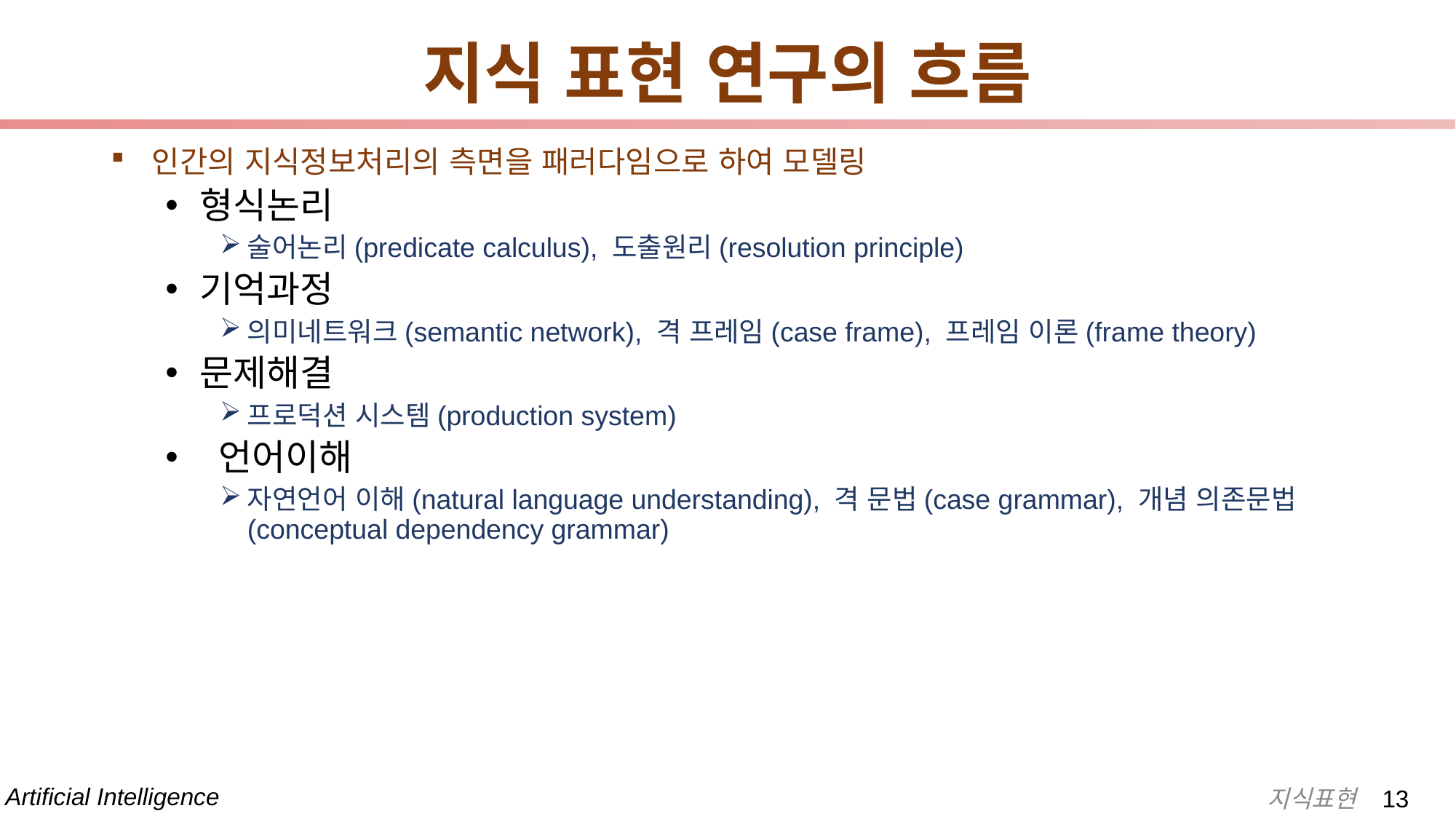

# 지식 표현 연구의 흐름
인간의 지식정보처리의 측면을 패러다임으로 하여 모델링
형식논리
술어논리(predicate calculus), 도출원리(resolution principle)
기억과정
의미네트워크(semantic network), 격 프레임(case frame), 프레임 이론(frame theory)
문제해결
프로덕션 시스템(production system)
 언어이해
자연언어 이해(natural language understanding), 격 문법(case grammar), 개념 의존문법(conceptual dependency grammar)